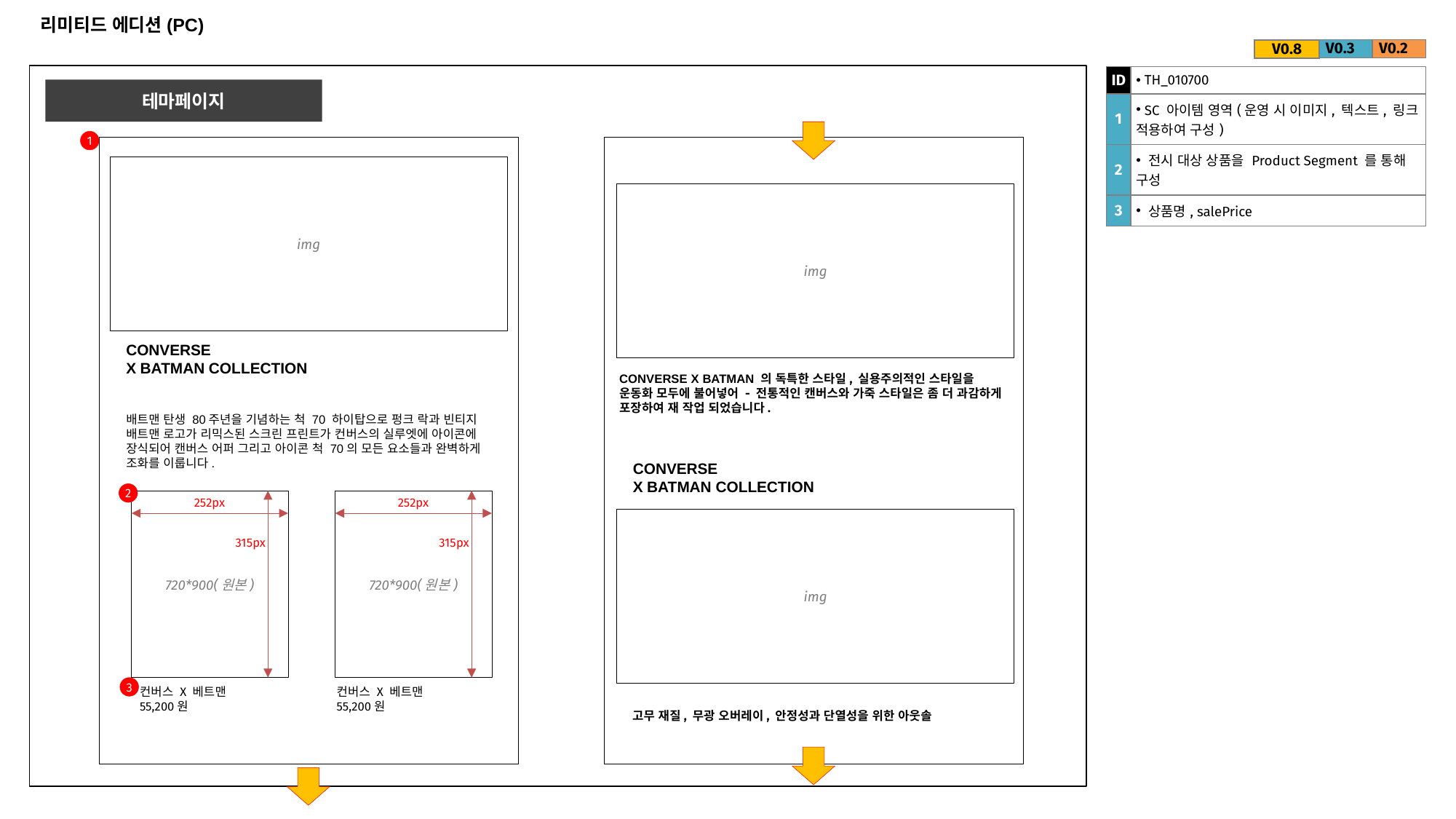

# 리미티드 에디션(PC)
| V0.3 |
| --- |
| V0.2 |
| --- |
| V0.8 |
| --- |

| ID | TH\_010700 |
| --- | --- |
| 1 | SC 아이템 영역(운영 시 이미지, 텍스트, 링크 적용하여 구성) |
| 2 | 전시 대상 상품을 Product Segment 를 통해 구성 |
| 3 | 상품명, salePrice |
테마페이지

1

img
img
CONVERSE
X BATMAN COLLECTION
CONVERSE X BATMAN 의 독특한 스타일, 실용주의적인 스타일을 운동화 모두에 불어넣어 - 전통적인 캔버스와 가죽 스타일은 좀 더 과감하게 포장하여 재 작업 되었습니다.
배트맨 탄생 80주년을 기념하는 척 70 하이탑으로 펑크 락과 빈티지 배트맨 로고가 리믹스된 스크린 프린트가 컨버스의 실루엣에 아이콘에 장식되어 캔버스 어퍼 그리고 아이콘 척 70의 모든 요소들과 완벽하게 조화를 이룹니다.
CONVERSE
X BATMAN COLLECTION
2
720*900(원본)
252px
720*900(원본)
252px
img
315px
315px
3
컨버스 X 베트맨
55,200원
컨버스 X 베트맨
55,200원
고무 재질, 무광 오버레이, 안정성과 단열성을 위한 아웃솔